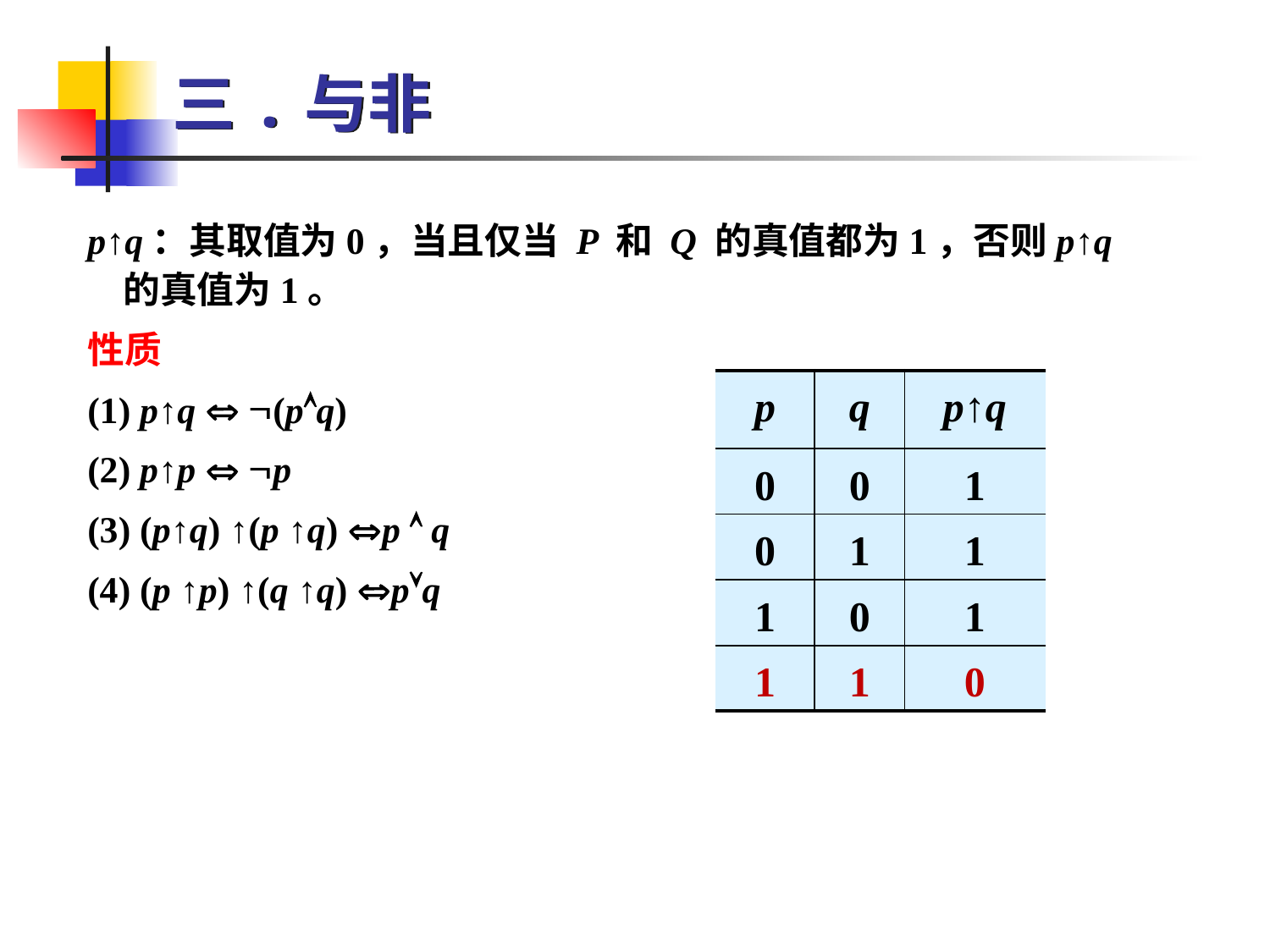

# 三.与非
p↑q：其取值为0，当且仅当 P 和 Q 的真值都为1，否则p↑q的真值为1。
性质
(1) p↑q ⇔ ¬(p∧q)
(2) p↑p ⇔ ¬p
(3) (p↑q) ↑(p ↑q) ⇔p ∧ q
(4) (p ↑p) ↑(q ↑q) ⇔p∨q
| p | q | p↑q |
| --- | --- | --- |
| 0 | 0 | 1 |
| 0 | 1 | 1 |
| 1 | 0 | 1 |
| 1 | 1 | 0 |